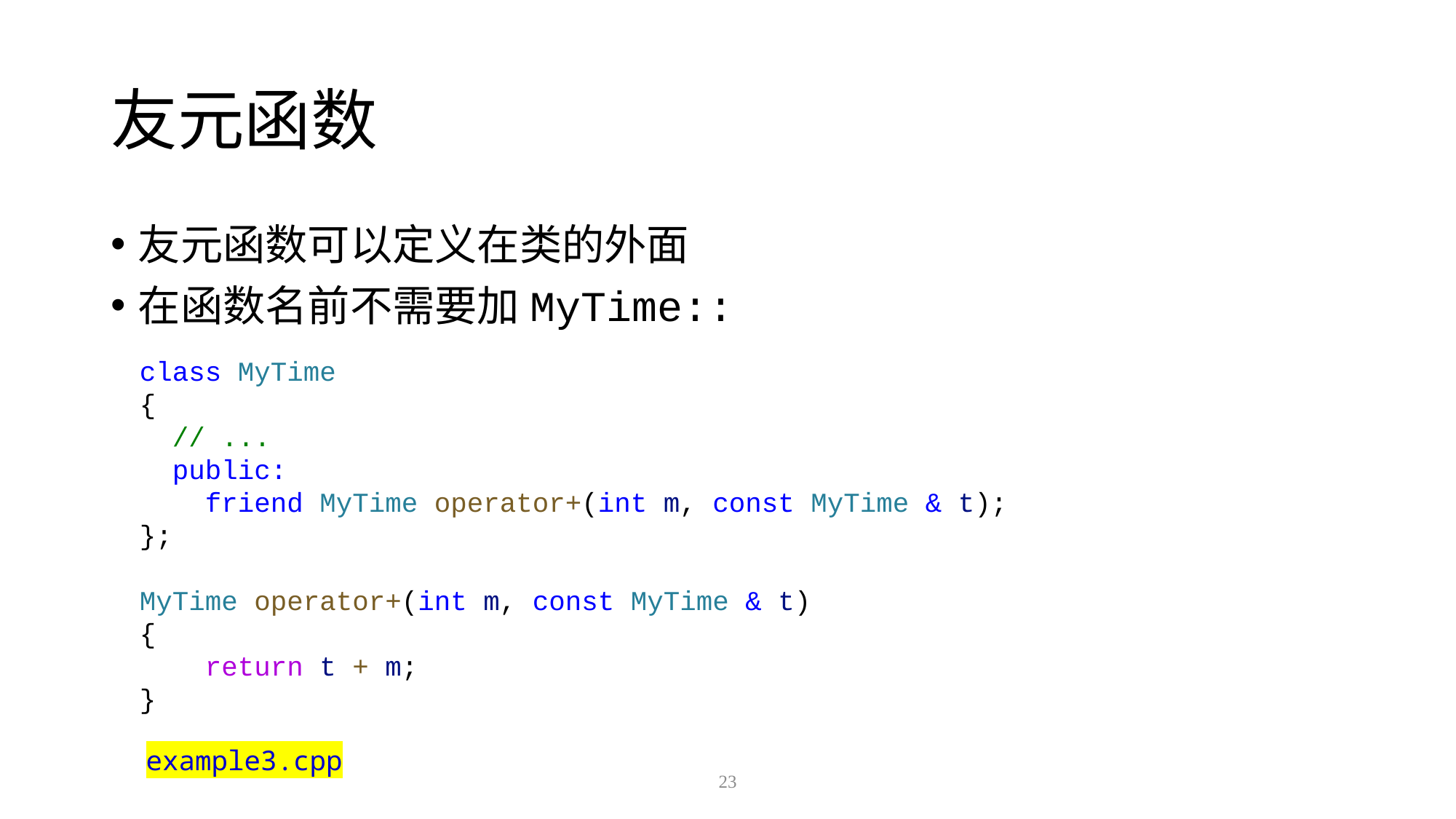

# 友元函数
友元函数可以定义在类的外面
在函数名前不需要加MyTime::
class MyTime
{
  // ...
  public:
    friend MyTime operator+(int m, const MyTime & t);
};

MyTime operator+(int m, const MyTime & t)
{
    return t + m;
}
example3.cpp
23